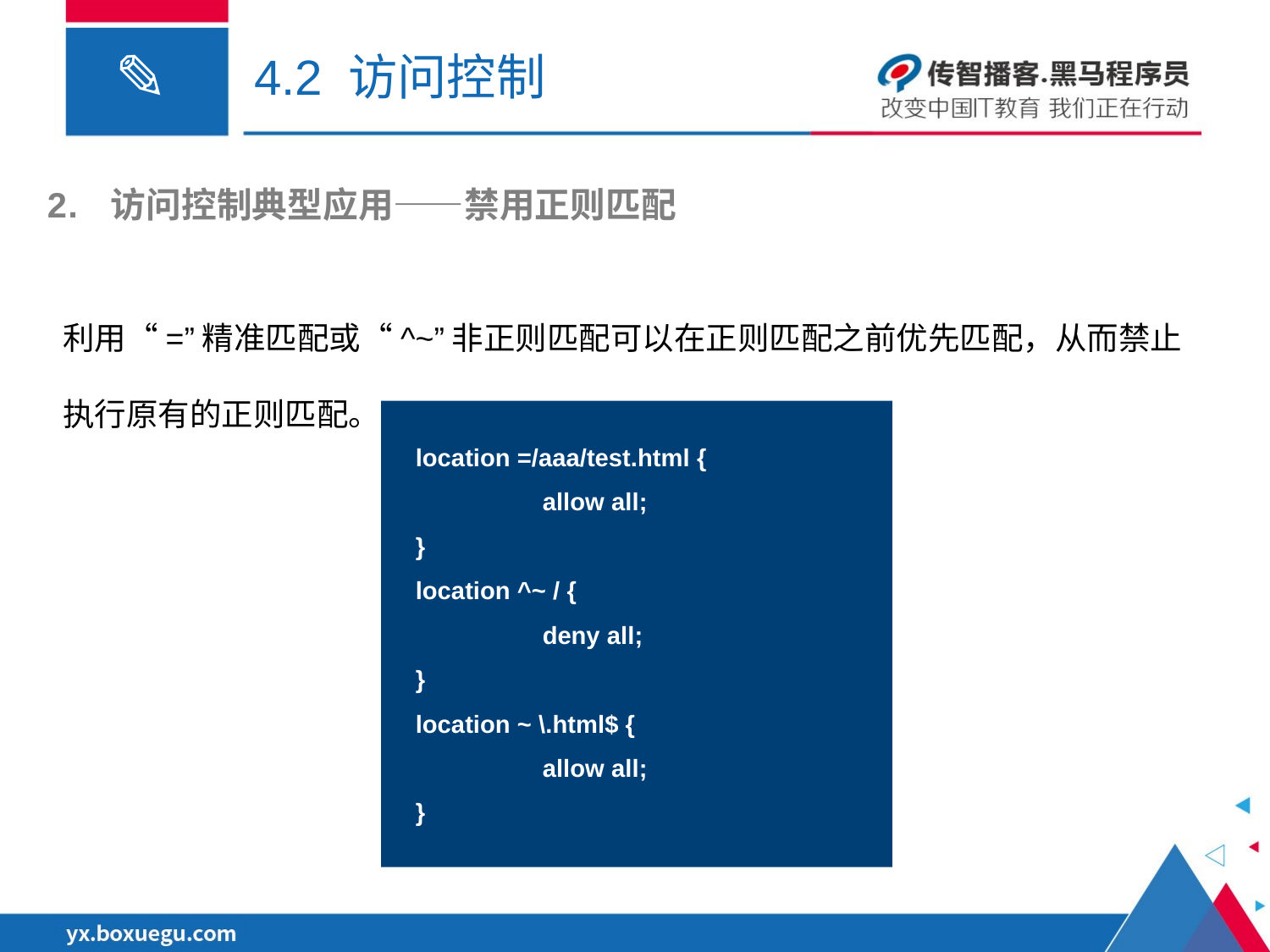

# 4.2 访问控制
访问控制典型应用——禁用正则匹配
利用“=”精准匹配或“^~”非正则匹配可以在正则匹配之前优先匹配，从而禁止执行原有的正则匹配。

location =/aaa/test.html {
	allow all;
}
location ^~ / {
	deny all;
}
location ~ \.html$ {
	allow all;
}